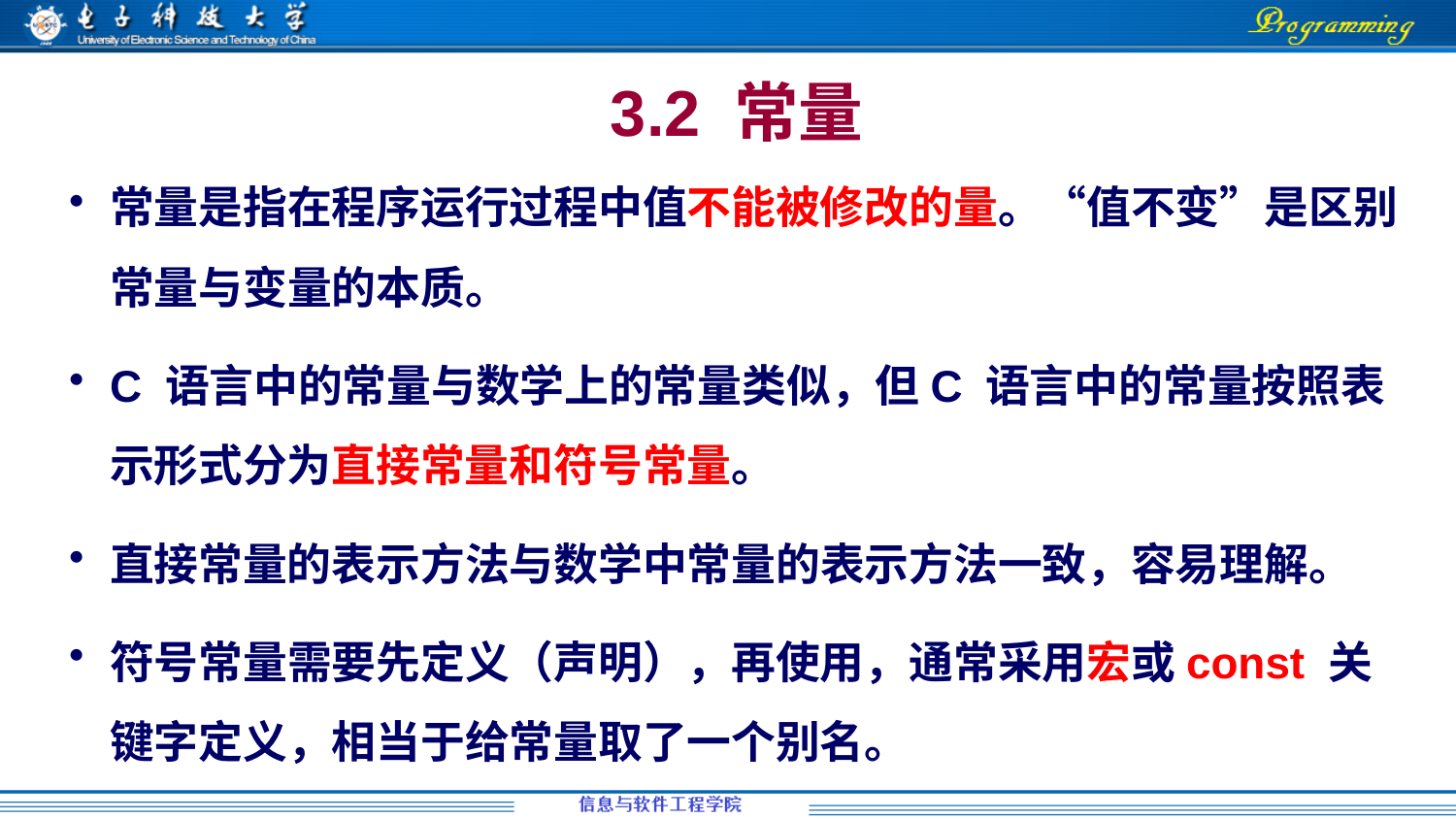

3.2 常量
常量是指在程序运行过程中值不能被修改的量。“值不变”是区别常量与变量的本质。
C 语言中的常量与数学上的常量类似，但C 语言中的常量按照表示形式分为直接常量和符号常量。
直接常量的表示方法与数学中常量的表示方法一致，容易理解。
符号常量需要先定义（声明），再使用，通常采用宏或const 关键字定义，相当于给常量取了一个别名。